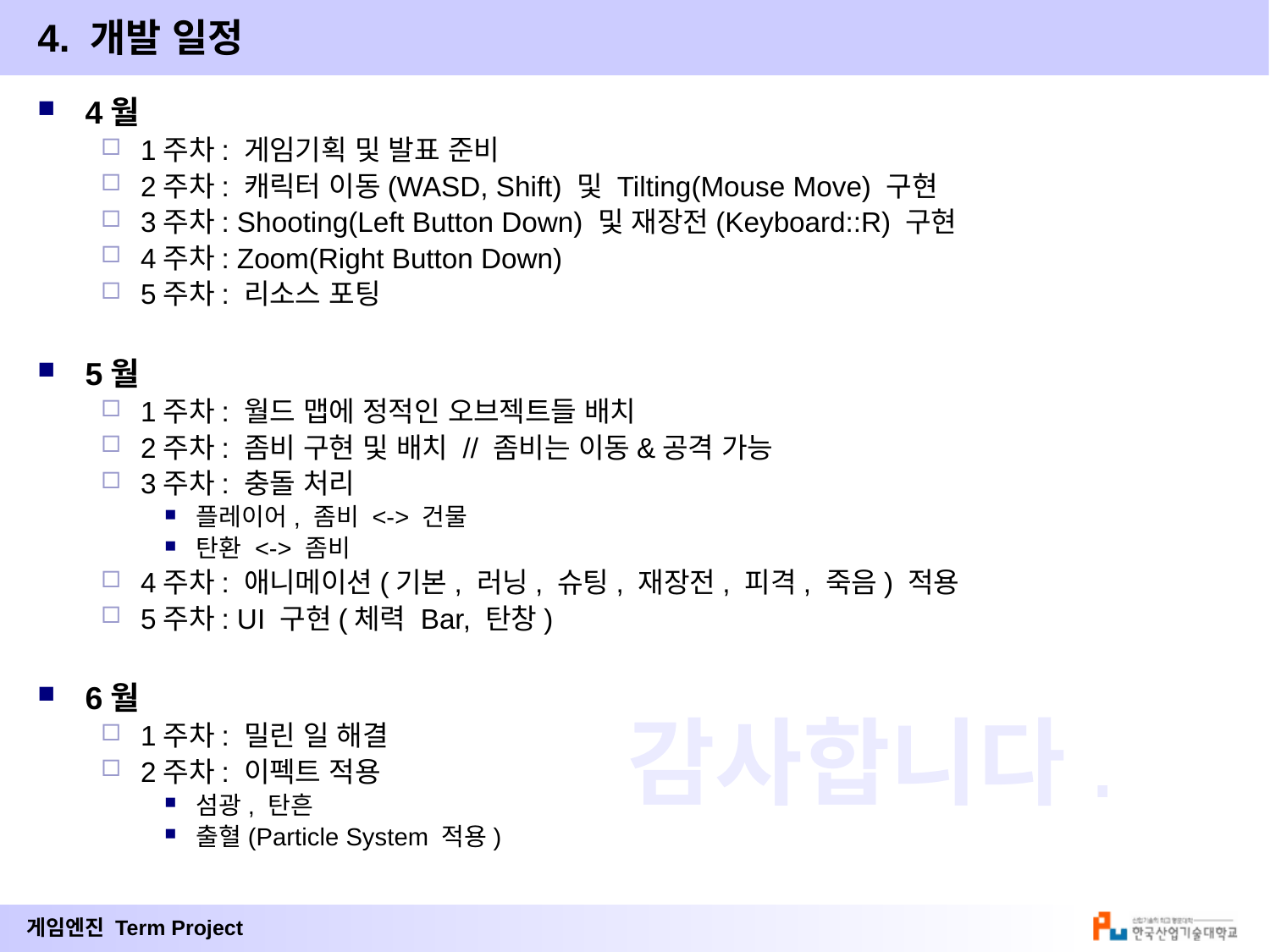

4. 개발 일정
4월
1주차: 게임기획 및 발표 준비
2주차: 캐릭터 이동(WASD, Shift) 및 Tilting(Mouse Move) 구현
3주차: Shooting(Left Button Down) 및 재장전(Keyboard::R) 구현
4주차: Zoom(Right Button Down)
5주차: 리소스 포팅

5월
1주차: 월드 맵에 정적인 오브젝트들 배치
2주차: 좀비 구현 및 배치 // 좀비는 이동&공격 가능
3주차: 충돌 처리
플레이어, 좀비 <-> 건물
탄환 <-> 좀비
4주차: 애니메이션(기본, 러닝, 슈팅, 재장전, 피격, 죽음) 적용
5주차: UI 구현(체력 Bar, 탄창)

6월
1주차: 밀린 일 해결
2주차: 이펙트 적용
섬광, 탄흔
출혈(Particle System 적용)
감사합니다.